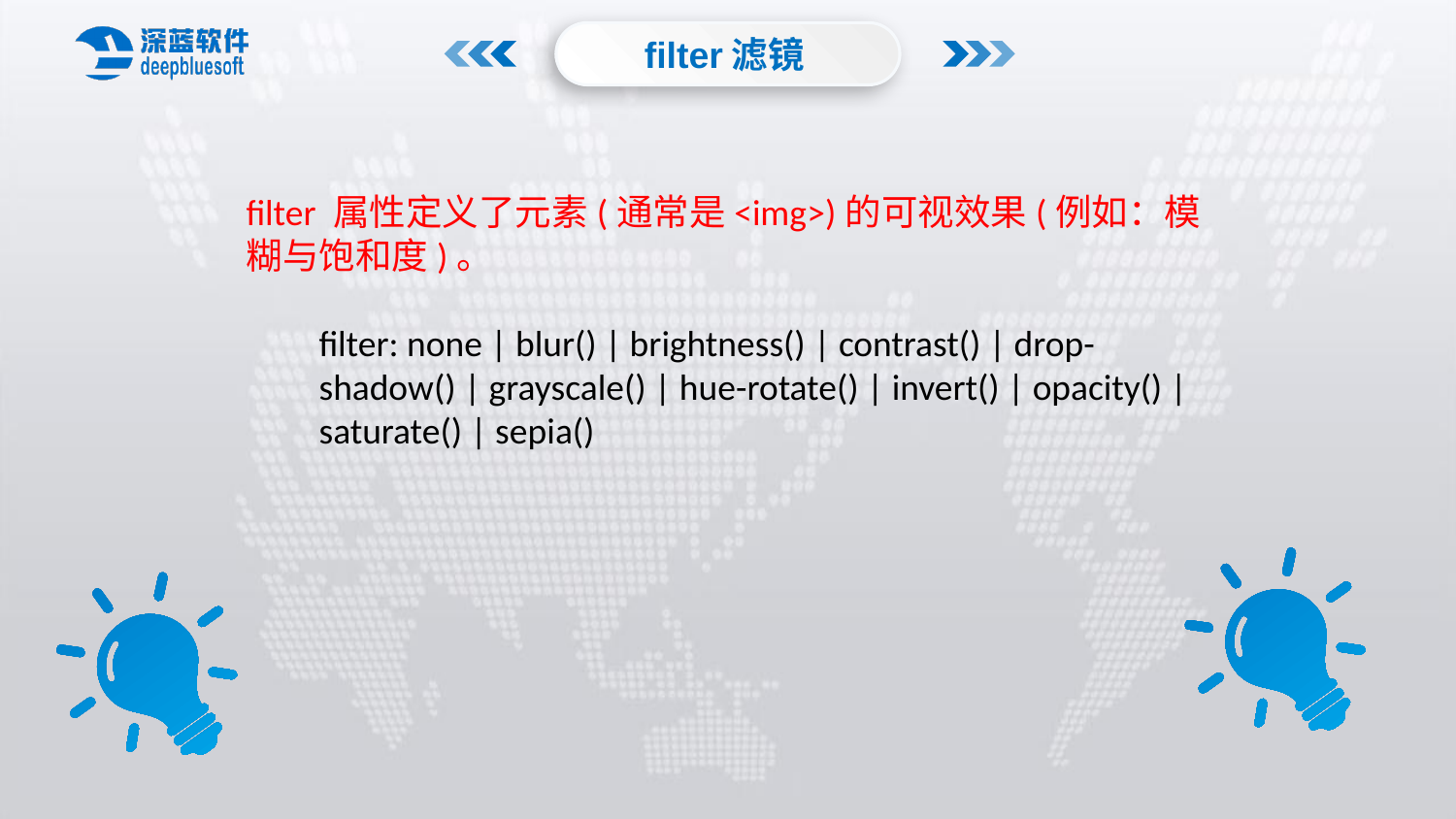

filter滤镜

filter 属性定义了元素(通常是<img>)的可视效果(例如：模糊与饱和度)。

filter: none | blur() | brightness() | contrast() | drop-shadow() | grayscale() | hue-rotate() | invert() | opacity() | saturate() | sepia()